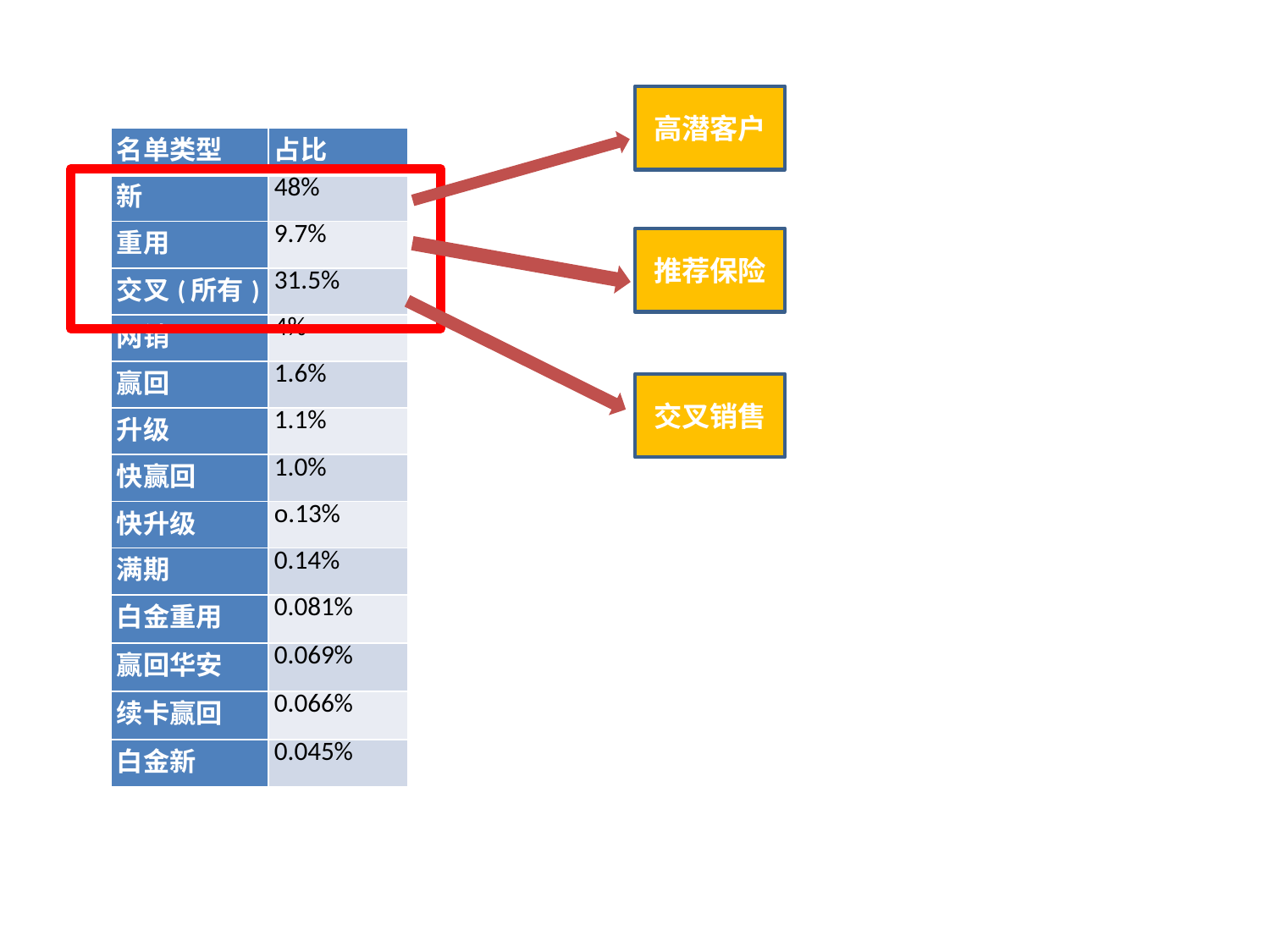

高潜客户
| 名单类型 | 占比 |
| --- | --- |
| 新 | 48% |
| 重用 | 9.7% |
| 交叉(所有) | 31.5% |
| 网销 | 4% |
| 赢回 | 1.6% |
| 升级 | 1.1% |
| 快赢回 | 1.0% |
| 快升级 | o.13% |
| 满期 | 0.14% |
| 白金重用 | 0.081% |
| 赢回华安 | 0.069% |
| 续卡赢回 | 0.066% |
| 白金新 | 0.045% |

推荐保险

交叉销售